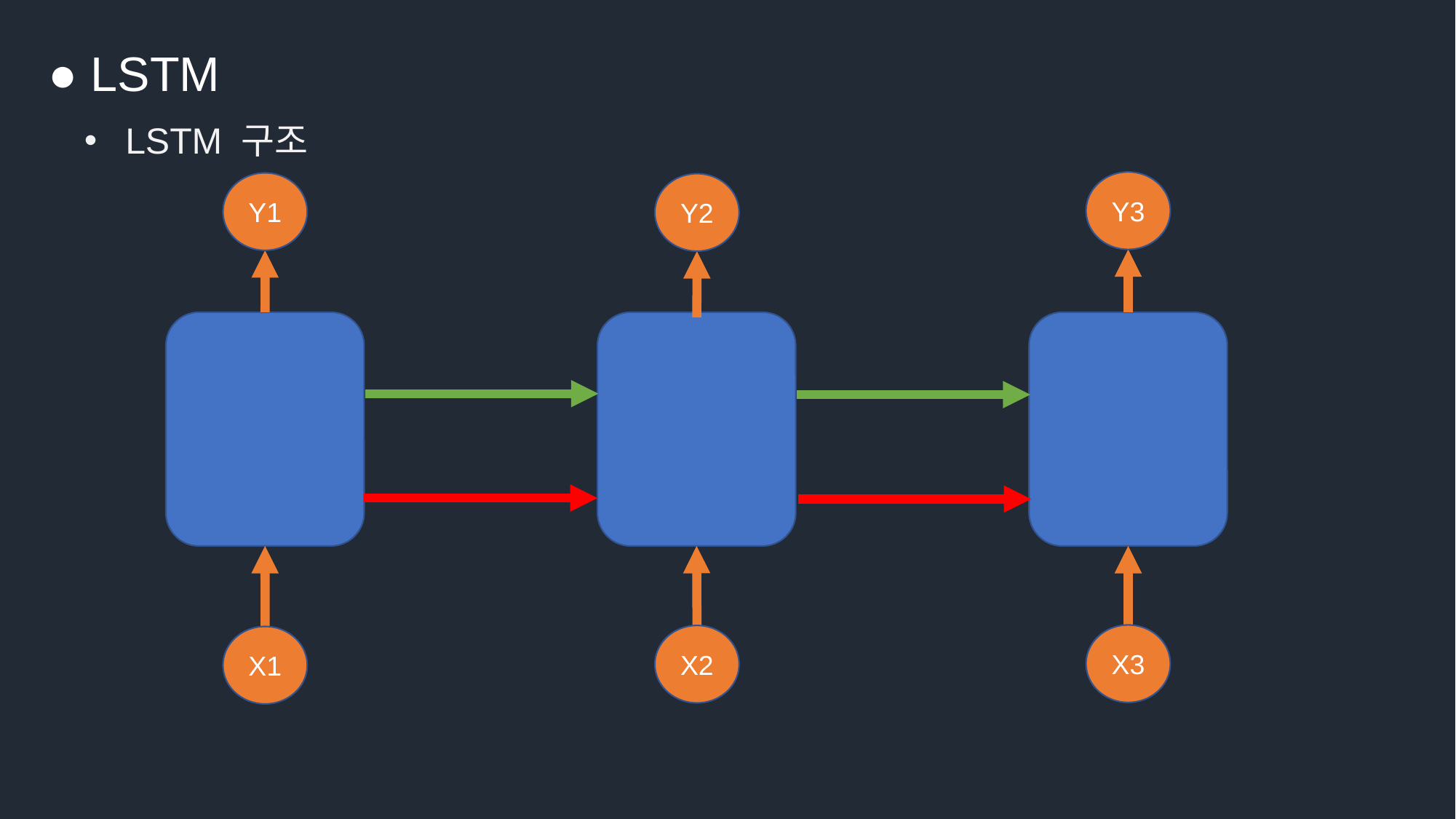

● LSTM
LSTM 구조
Y3
Y1
Y2

X3
X2
X1